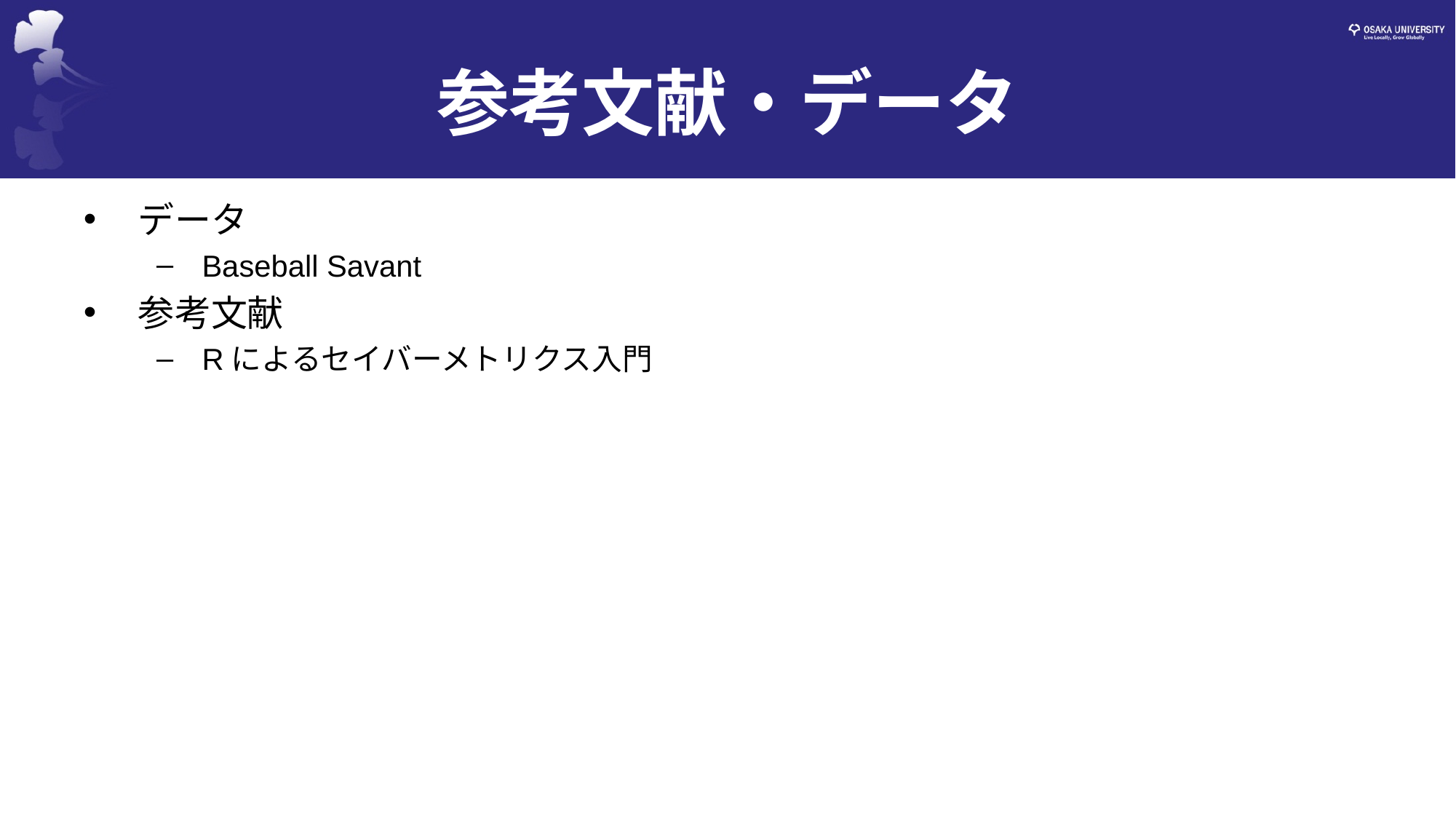

# 参考文献・データ
データ
Baseball Savant
参考文献
Rによるセイバーメトリクス入門